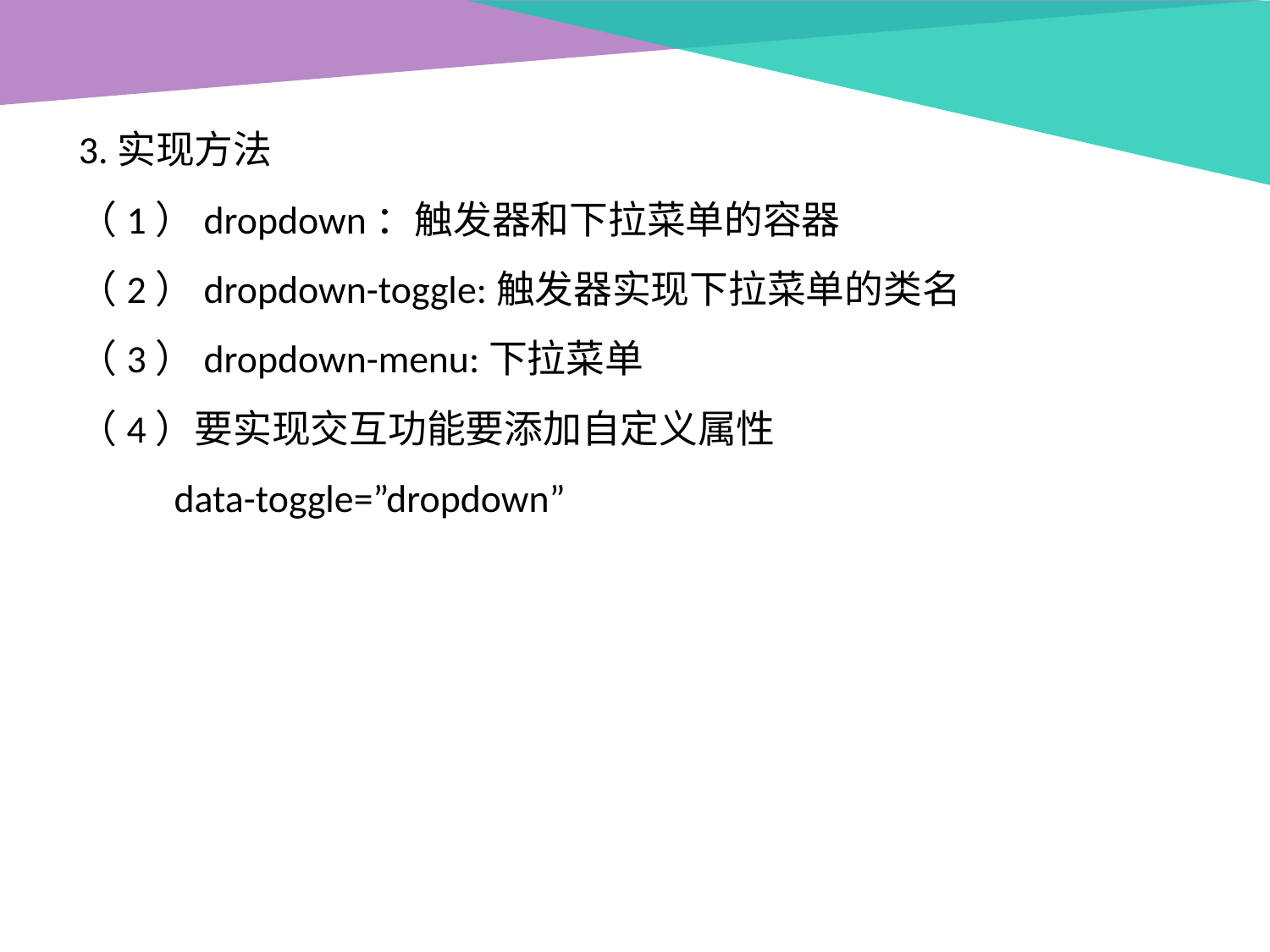

3.实现方法
（1）dropdown：触发器和下拉菜单的容器
（2）dropdown-toggle:触发器实现下拉菜单的类名
（3）dropdown-menu:下拉菜单
（4）要实现交互功能要添加自定义属性
           data-toggle=”dropdown”